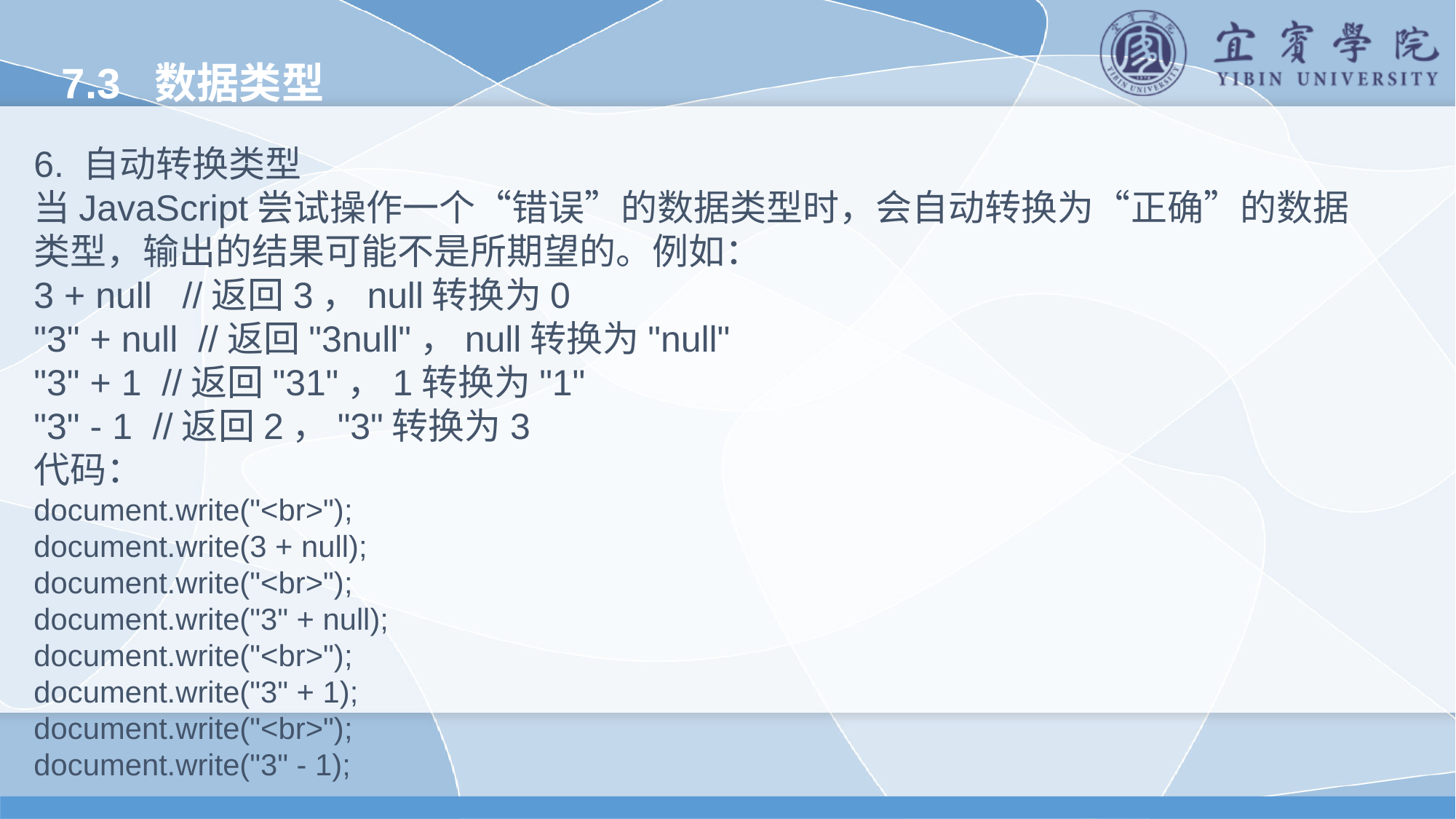

7.3  数据类型
6. 自动转换类型
当JavaScript尝试操作一个“错误”的数据类型时，会自动转换为“正确”的数据类型，输出的结果可能不是所期望的。例如：
3 + null   //返回3，null转换为0
"3" + null  //返回"3null"，null转换为"null"
"3" + 1  //返回"31"，1转换为"1"
"3" - 1  //返回2，"3"转换为3
代码：
document.write("<br>");
document.write(3 + null);
document.write("<br>");
document.write("3" + null);
document.write("<br>");
document.write("3" + 1);
document.write("<br>");
document.write("3" - 1);